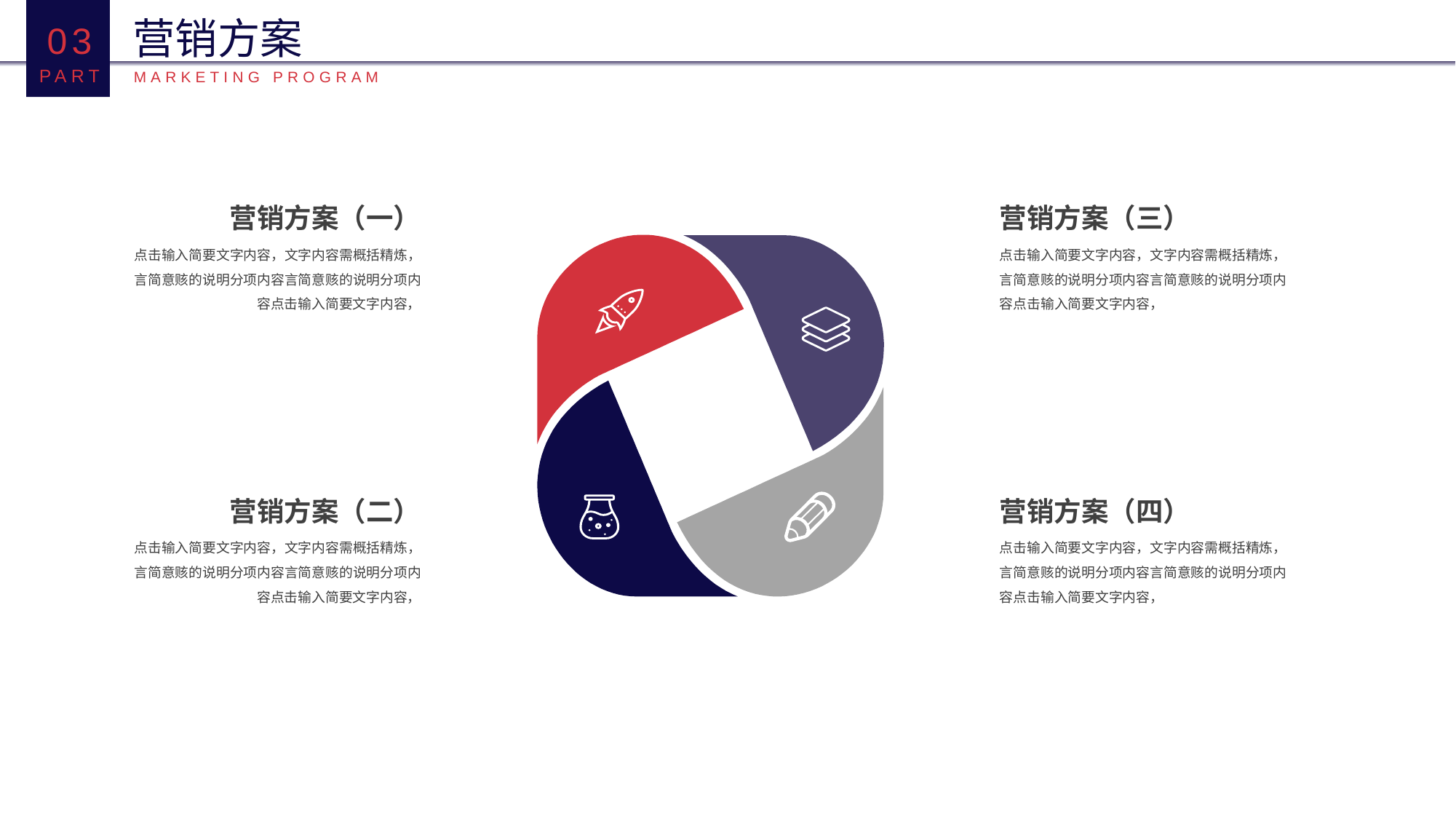

03
PART
营销方案
MARKETING PROGRAM

营销方案（一）
点击输入简要文字内容，文字内容需概括精炼，言简意赅的说明分项内容言简意赅的说明分项内容点击输入简要文字内容，
营销方案（三）
点击输入简要文字内容，文字内容需概括精炼，言简意赅的说明分项内容言简意赅的说明分项内容点击输入简要文字内容，

营销方案（二）
点击输入简要文字内容，文字内容需概括精炼，言简意赅的说明分项内容言简意赅的说明分项内容点击输入简要文字内容，
营销方案（四）
点击输入简要文字内容，文字内容需概括精炼，言简意赅的说明分项内容言简意赅的说明分项内容点击输入简要文字内容，